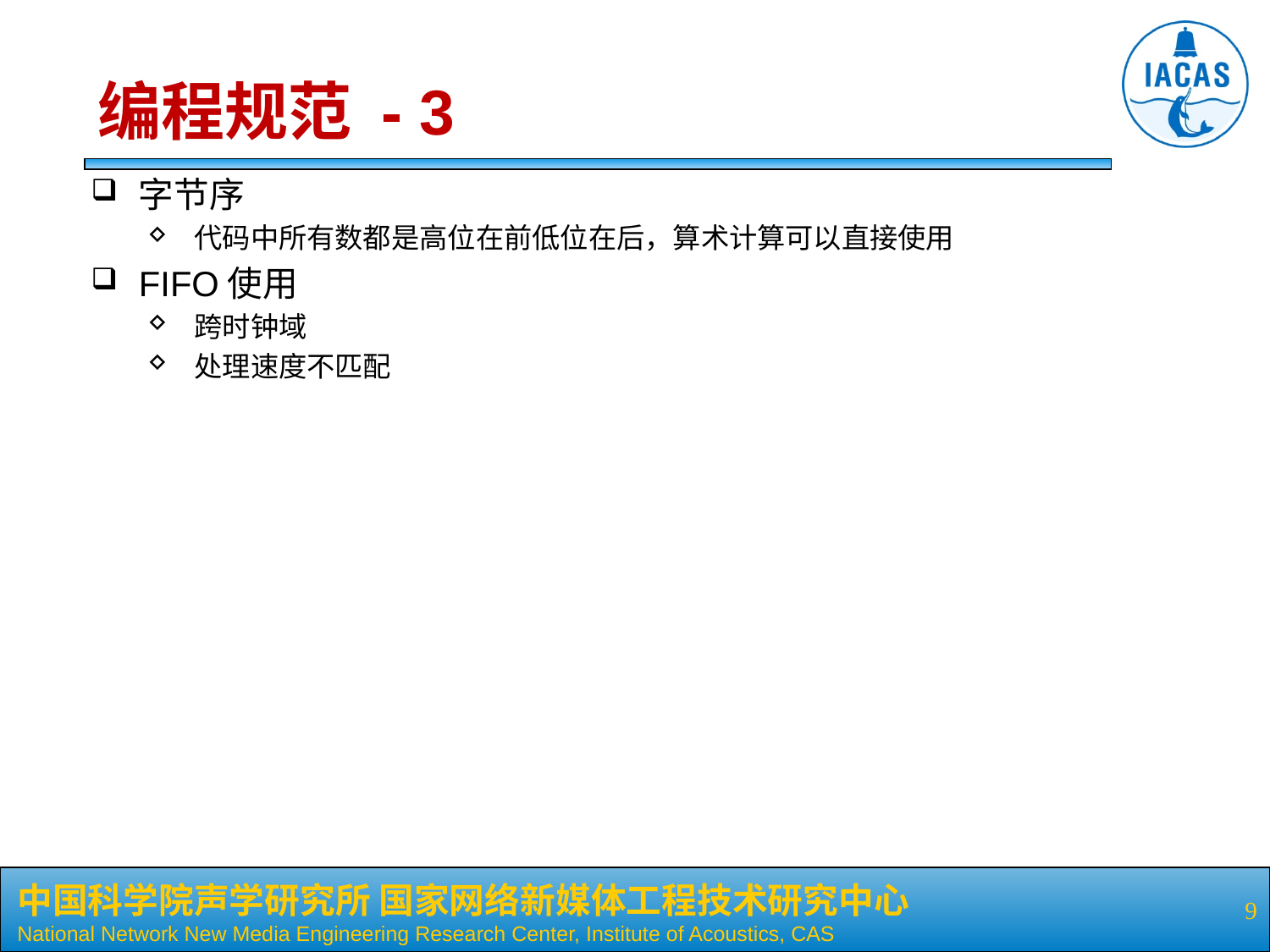

# 编程规范 - 3
字节序
代码中所有数都是高位在前低位在后，算术计算可以直接使用
FIFO使用
跨时钟域
处理速度不匹配